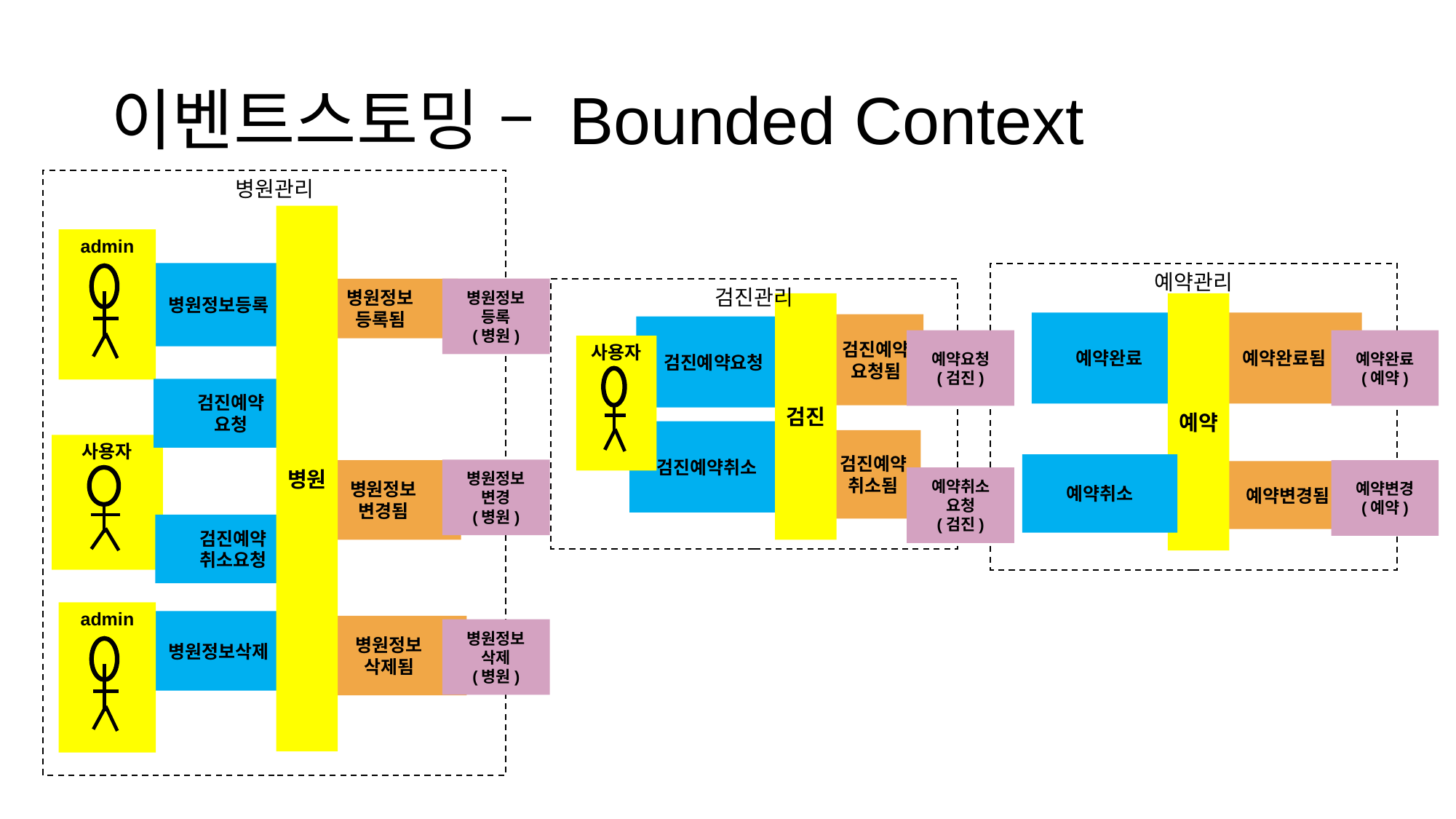

# 이벤트스토밍 – Bounded Context
병원관리
병원
admin

병원정보등록
예약관리
병원정보
등록
(병원)
검진관리
병원정보
등록됨
검진
예약
예약완료됨
예약완료
검진예약
요청됨
검진예약요청
예약요청
(검진)
예약완료
(예약)
사용자

검진예약
요청
검진예약취소
검진예약
취소됨
사용자

예약취소
병원정보
변경
(병원)
병원정보
변경됨
예약변경
(예약)
예약변경됨
예약취소
요청
(검진)
검진예약
취소요청
admin

병원정보삭제
병원정보
삭제됨
병원정보
삭제
(병원)